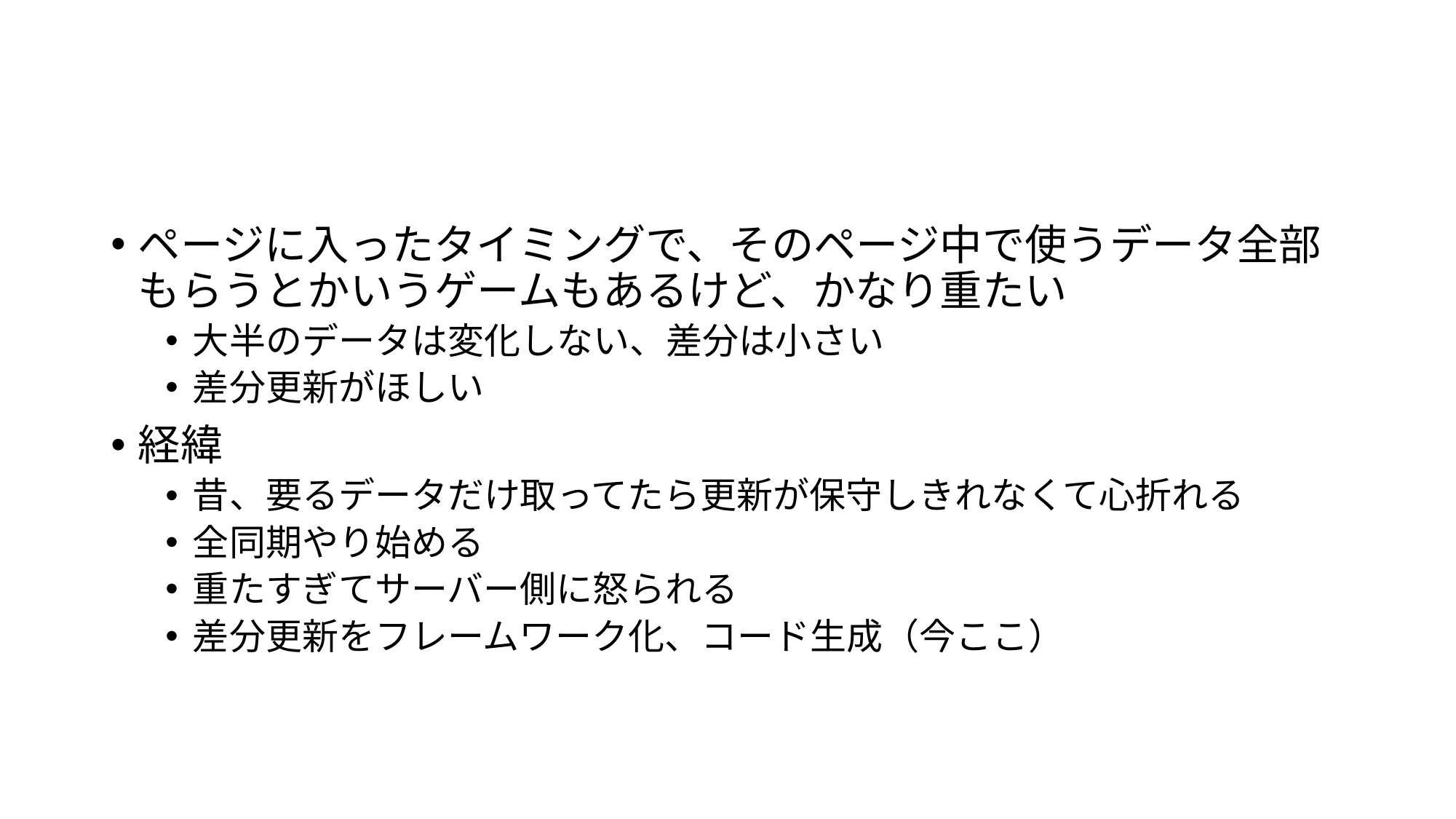

#
ページに入ったタイミングで、そのページ中で使うデータ全部もらうとかいうゲームもあるけど、かなり重たい
大半のデータは変化しない、差分は小さい
差分更新がほしい
経緯
昔、要るデータだけ取ってたら更新が保守しきれなくて心折れる
全同期やり始める
重たすぎてサーバー側に怒られる
差分更新をフレームワーク化、コード生成（今ここ）